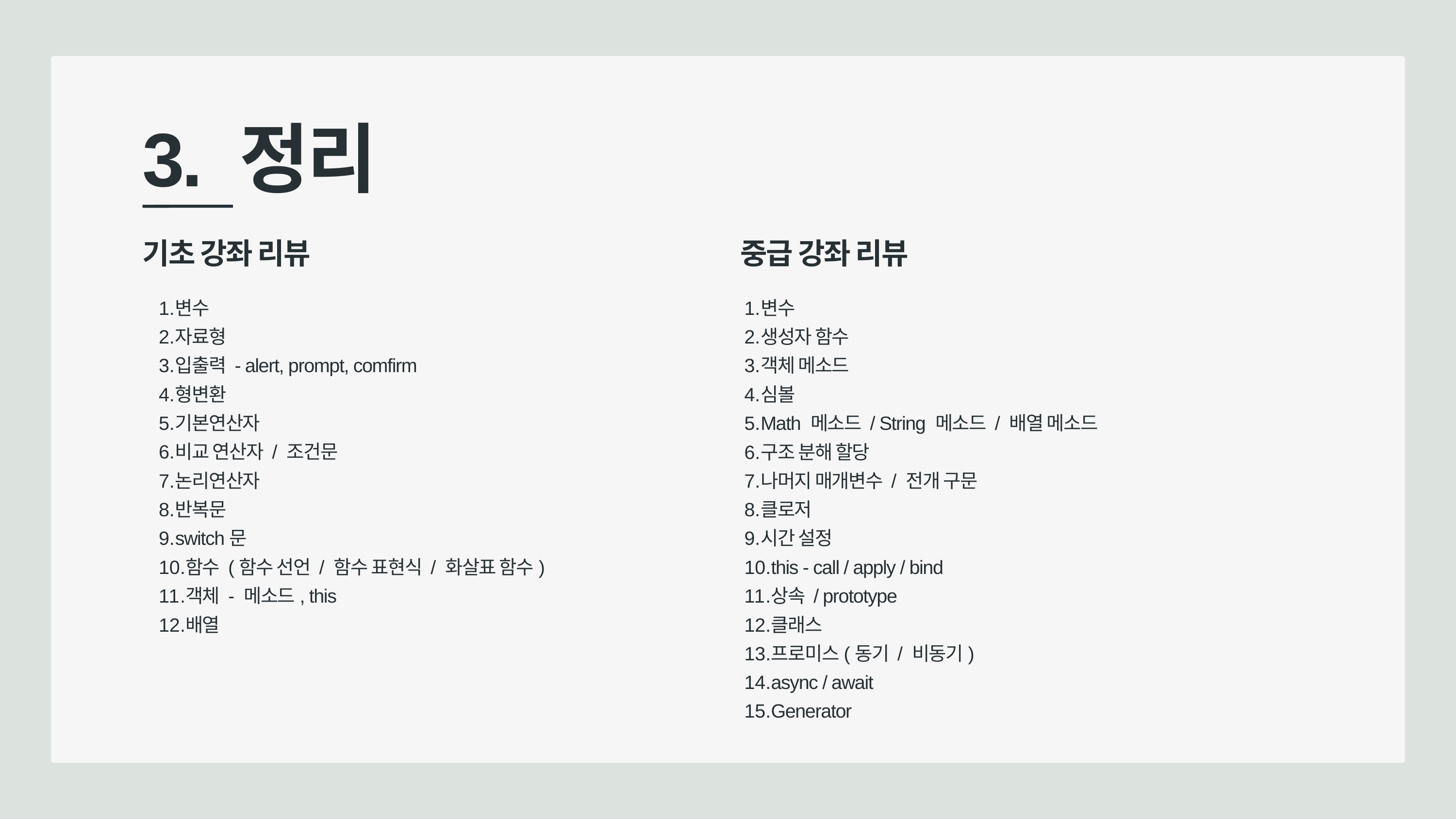

3. 정리

기초 강좌 리뷰
중급 강좌 리뷰
변수
자료형
입출력 - alert, prompt, comfirm
형변환
기본연산자
비교 연산자 / 조건문
논리연산자
반복문
switch문
함수 (함수 선언 / 함수 표현식 / 화살표 함수)
객체 - 메소드, this
배열
변수
생성자 함수
객체 메소드
심볼
Math 메소드 / String 메소드 / 배열 메소드
구조 분해 할당
나머지 매개변수 / 전개 구문
클로저
시간 설정
this - call / apply / bind
상속 / prototype
클래스
프로미스(동기 / 비동기)
async / await
Generator